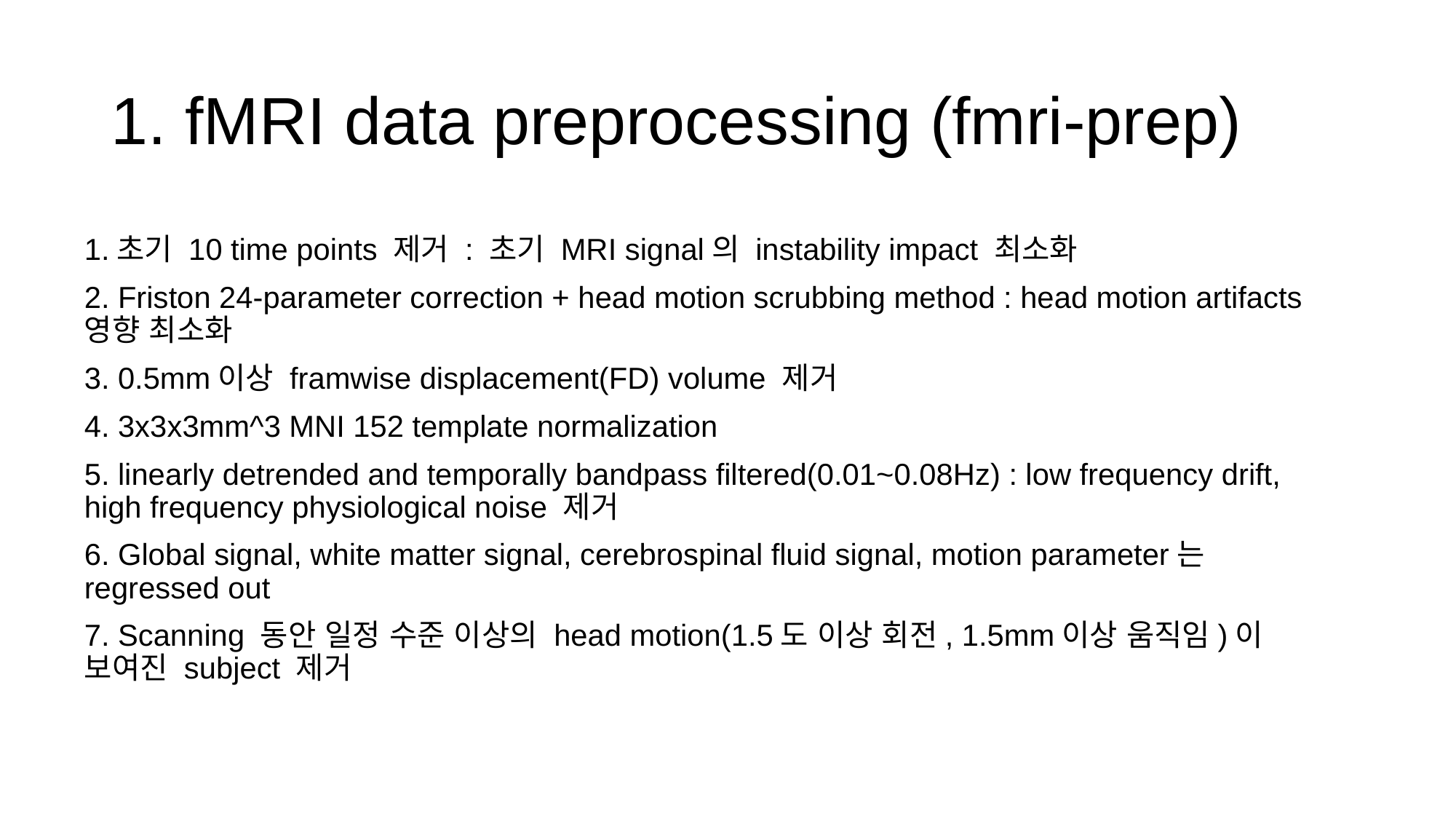

# 1. fMRI data preprocessing (fmri-prep)
1.초기 10 time points 제거 : 초기 MRI signal의 instability impact 최소화
2. Friston 24-parameter correction + head motion scrubbing method : head motion artifacts 영향 최소화
3. 0.5mm이상 framwise displacement(FD) volume 제거
4. 3x3x3mm^3 MNI 152 template normalization
5. linearly detrended and temporally bandpass filtered(0.01~0.08Hz) : low frequency drift, high frequency physiological noise 제거
6. Global signal, white matter signal, cerebrospinal fluid signal, motion parameter는 regressed out
7. Scanning 동안 일정 수준 이상의 head motion(1.5도 이상 회전, 1.5mm이상 움직임)이 보여진 subject 제거